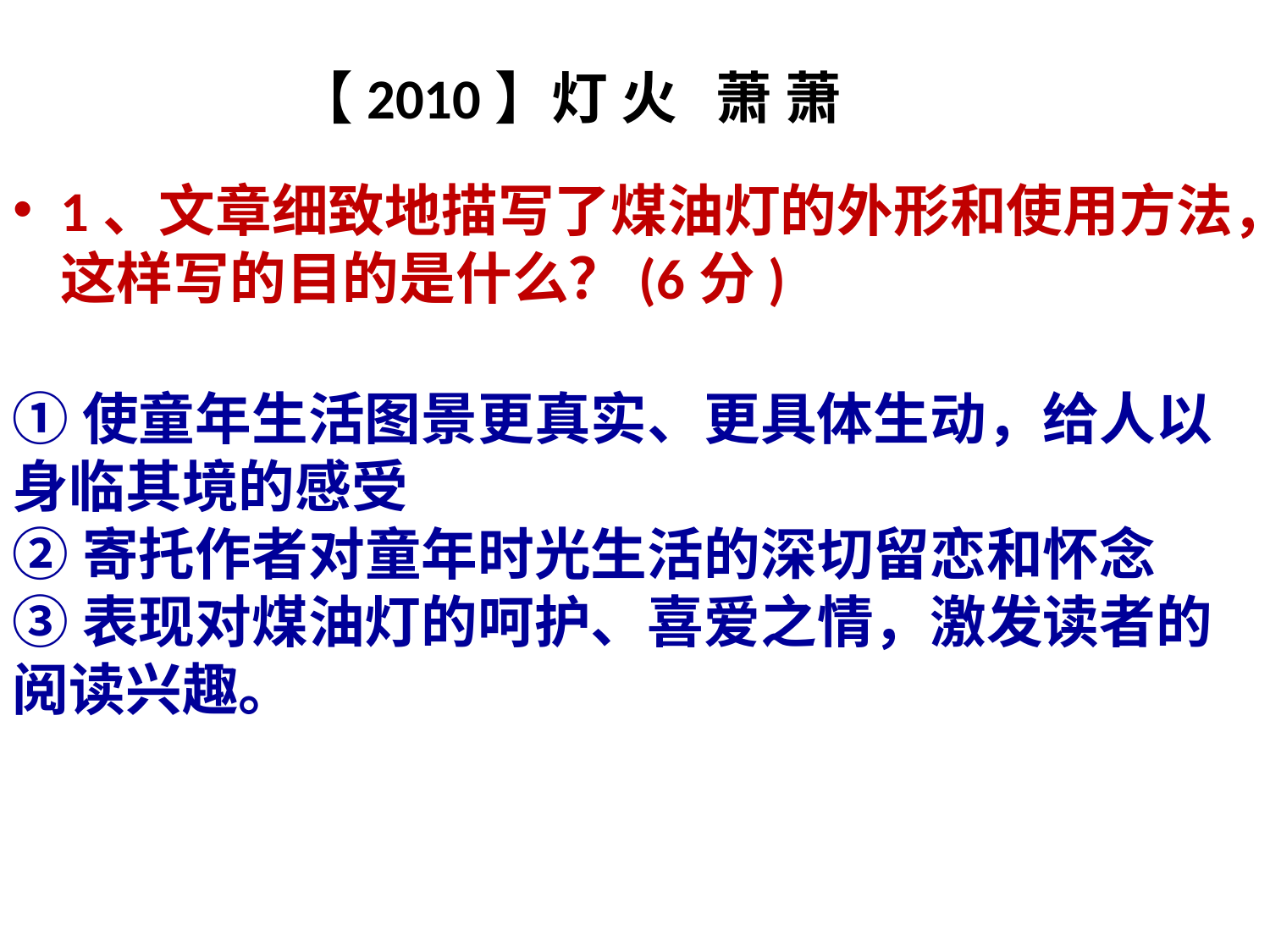

【2010】灯 火   萧 萧
1、文章细致地描写了煤油灯的外形和使用方法，这样写的目的是什么？(6分)
①使童年生活图景更真实、更具体生动，给人以身临其境的感受
②寄托作者对童年时光生活的深切留恋和怀念
③表现对煤油灯的呵护、喜爱之情，激发读者的阅读兴趣。